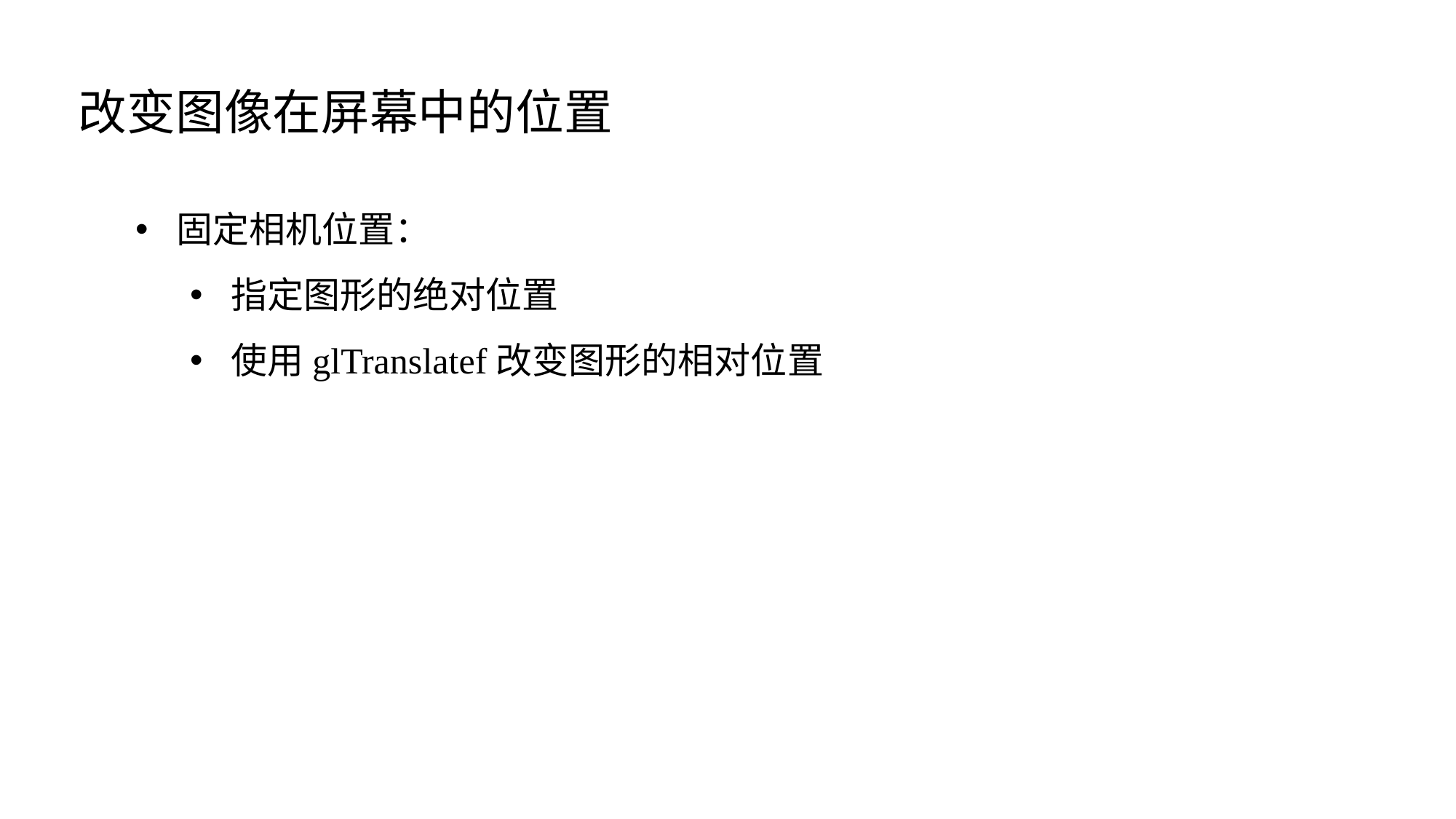

改变图像在屏幕中的位置
固定相机位置：
指定图形的绝对位置
使用glTranslatef改变图形的相对位置